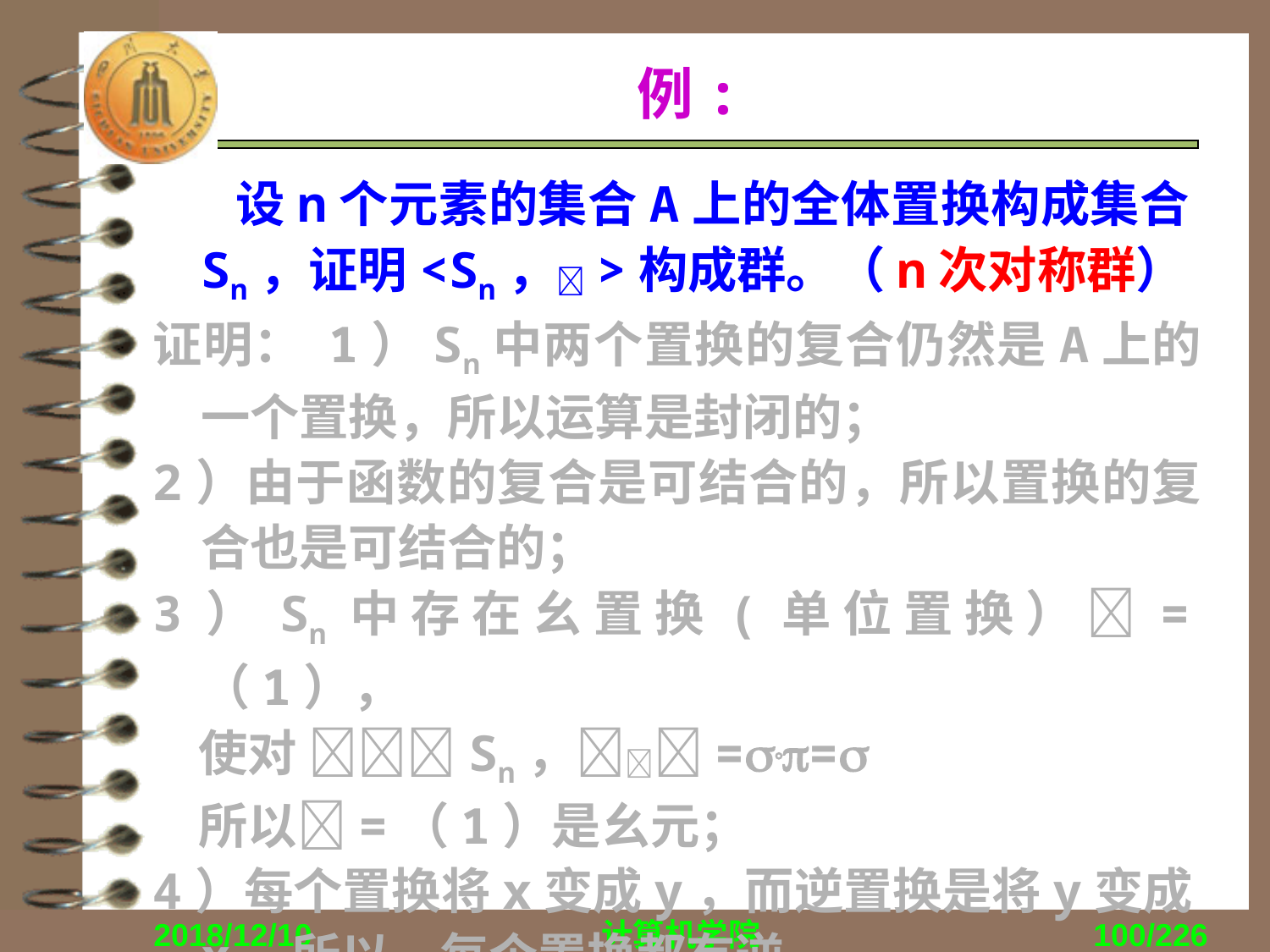

# 例:
      设n个元素的集合A上的全体置换构成集合Sn，证明<Sn，°>构成群。（n次对称群）
证明： 1）Sn中两个置换的复合仍然是A上的一个置换，所以运算是封闭的；
2）由于函数的复合是可结合的，所以置换的复合也是可结合的；
3）Sn中存在幺置换(单位置换）π=（1），
   使对 ∀σ∈Sn，π°σ=σ°π=σ
   所以π=（1）是幺元；
4）每个置换将x变成y，而逆置换是将y变成x，所以，每个置换都有逆。
2018/12/10
计算机学院
100/226